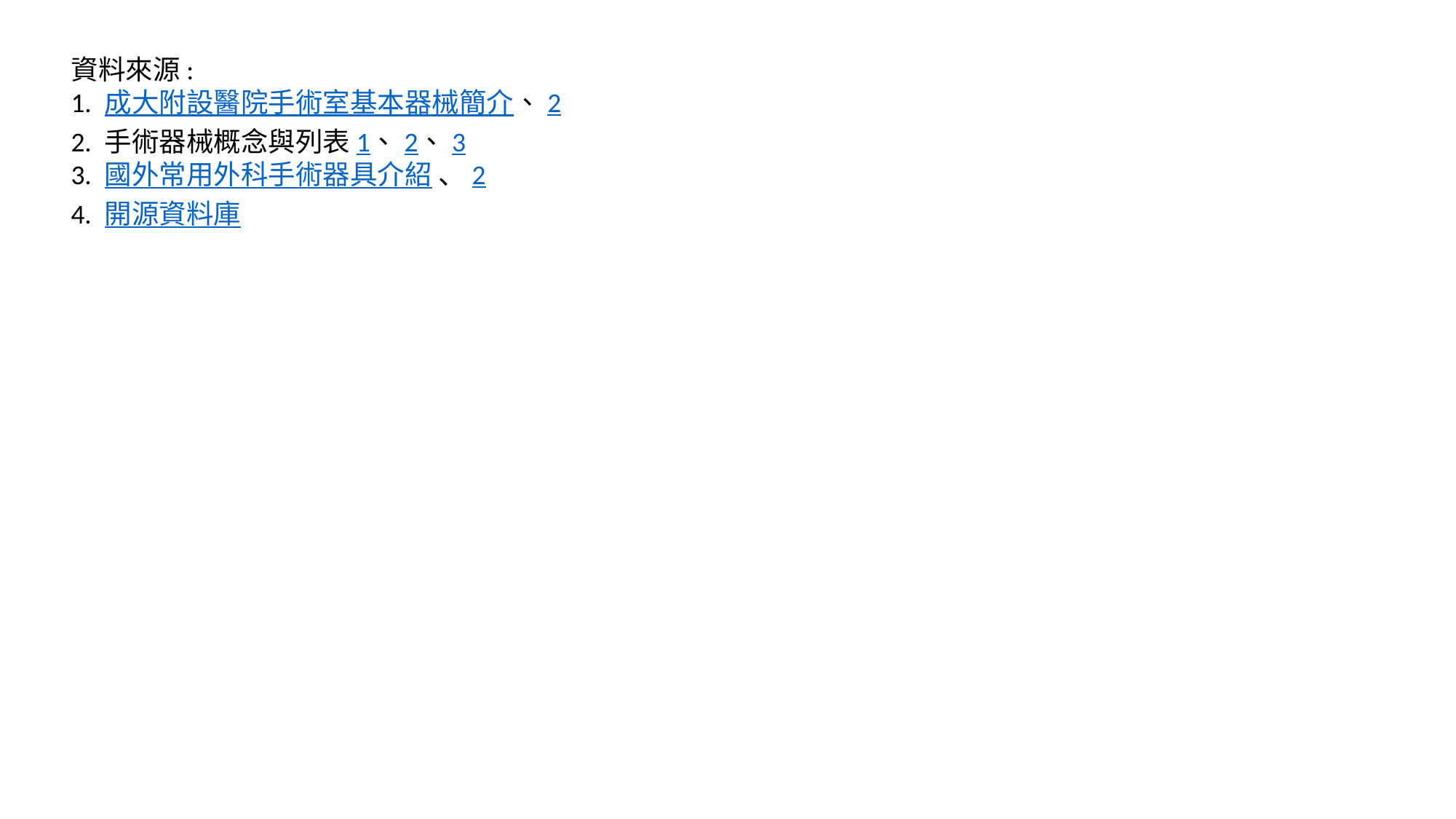

資料來源:
1. 成大附設醫院手術室基本器械簡介、2
2. 手術器械概念與列表1、2、3
3. 國外常用外科手術器具介紹 、2
4. 開源資料庫